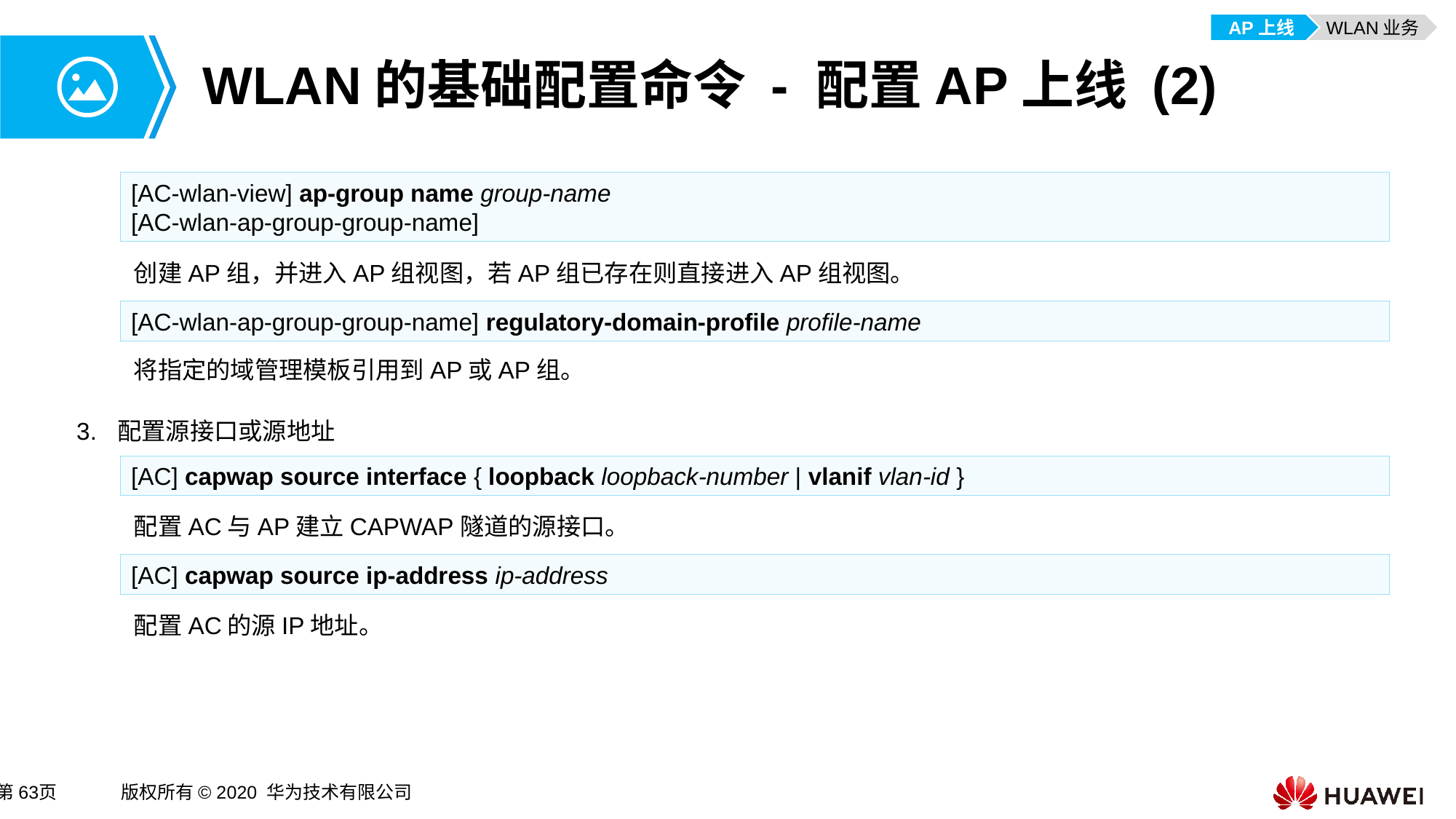

AP上线
WLAN业务
# WLAN的基础配置命令 - 配置AP上线 (2)
[AC-wlan-view] ap-group name group-name
[AC-wlan-ap-group-group-name]
创建AP组，并进入AP组视图，若AP组已存在则直接进入AP组视图。
[AC-wlan-ap-group-group-name] regulatory-domain-profile profile-name
将指定的域管理模板引用到AP或AP组。
配置源接口或源地址
[AC] capwap source interface { loopback loopback-number | vlanif vlan-id }
配置AC与AP建立CAPWAP隧道的源接口。
[AC] capwap source ip-address ip-address
配置AC的源IP地址。